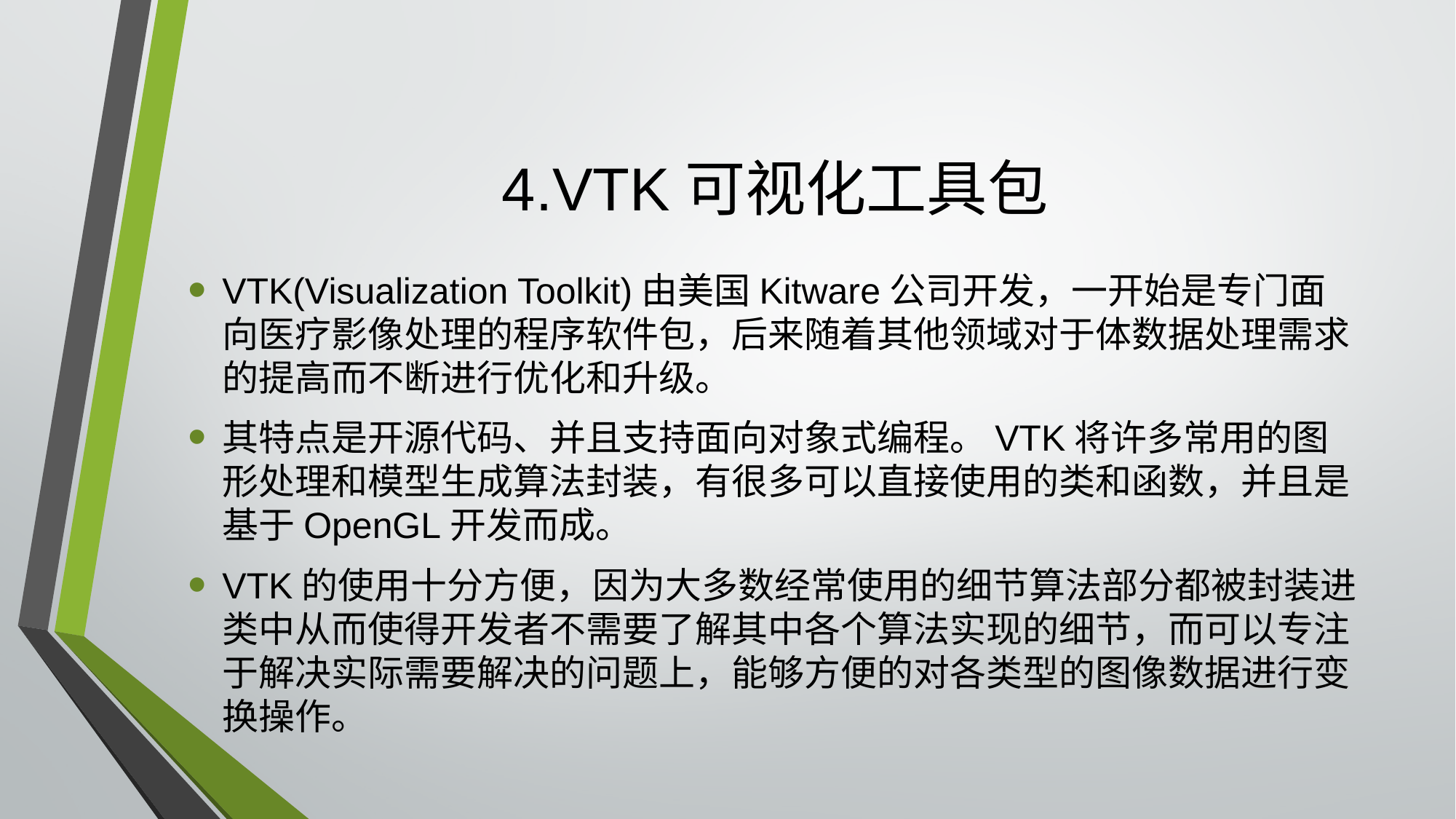

# 4.VTK可视化工具包
VTK(Visualization Toolkit)由美国Kitware公司开发，一开始是专门面向医疗影像处理的程序软件包，后来随着其他领域对于体数据处理需求的提高而不断进行优化和升级。
其特点是开源代码、并且支持面向对象式编程。VTK将许多常用的图形处理和模型生成算法封装，有很多可以直接使用的类和函数，并且是基于OpenGL开发而成。
VTK的使用十分方便，因为大多数经常使用的细节算法部分都被封装进类中从而使得开发者不需要了解其中各个算法实现的细节，而可以专注于解决实际需要解决的问题上，能够方便的对各类型的图像数据进行变换操作。